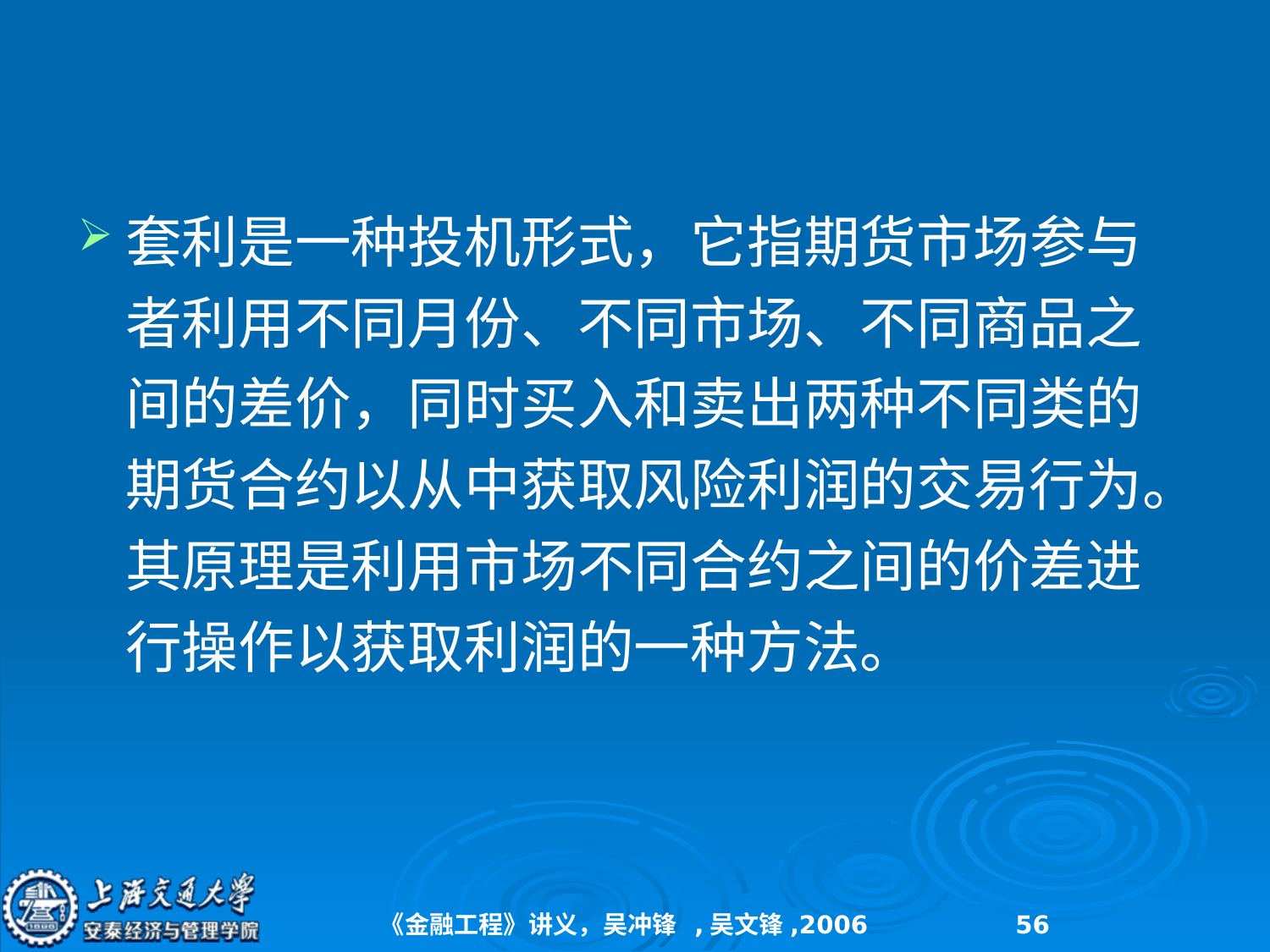

#
套利是一种投机形式，它指期货市场参与者利用不同月份、不同市场、不同商品之间的差价，同时买入和卖出两种不同类的期货合约以从中获取风险利润的交易行为。其原理是利用市场不同合约之间的价差进行操作以获取利润的一种方法。